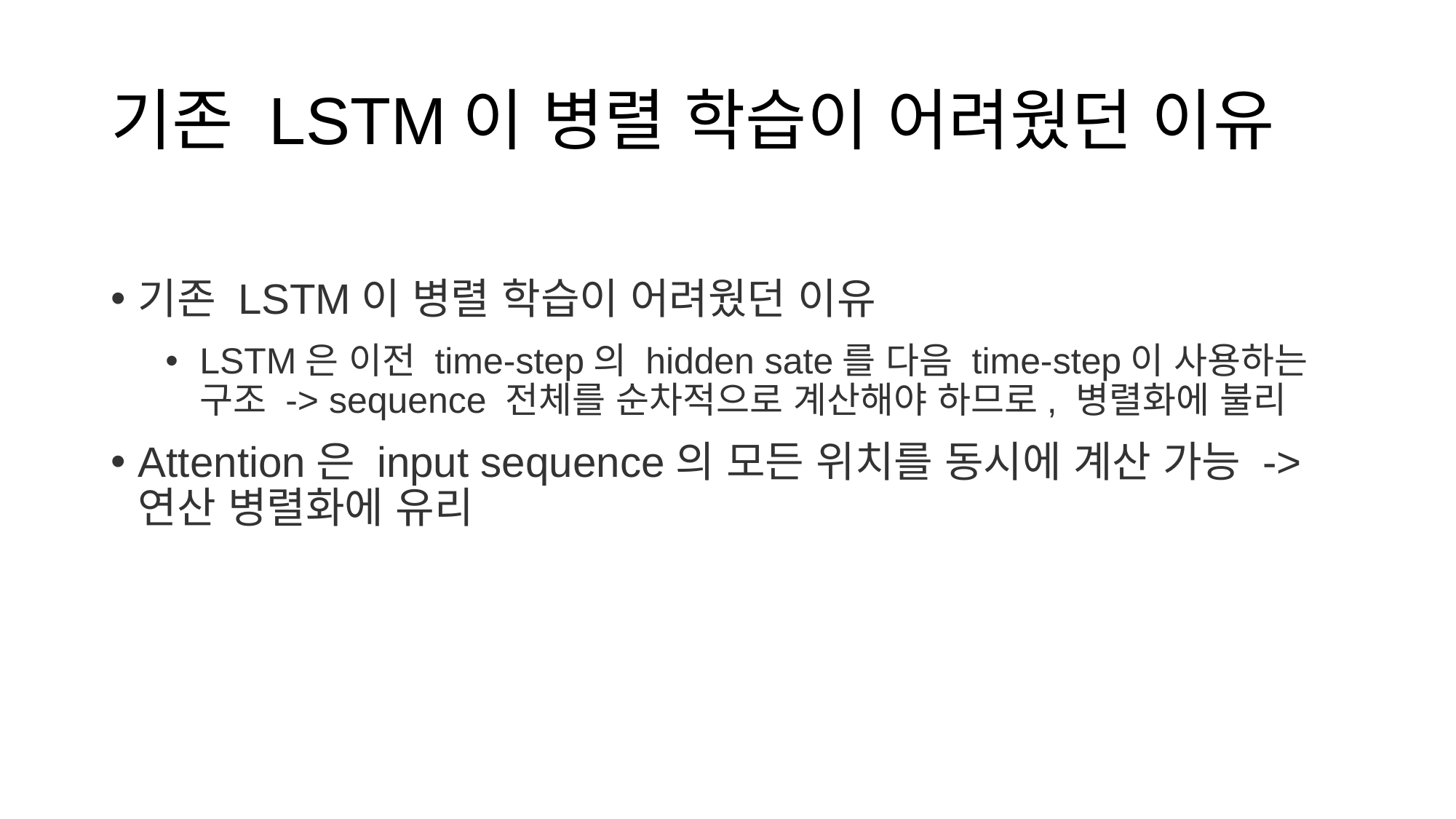

# 기존 LSTM이 병렬 학습이 어려웠던 이유
기존 LSTM이 병렬 학습이 어려웠던 이유
LSTM은 이전 time-step의 hidden sate를 다음 time-step이 사용하는 구조 -> sequence 전체를 순차적으로 계산해야 하므로, 병렬화에 불리
Attention은 input sequence의 모든 위치를 동시에 계산 가능 -> 연산 병렬화에 유리